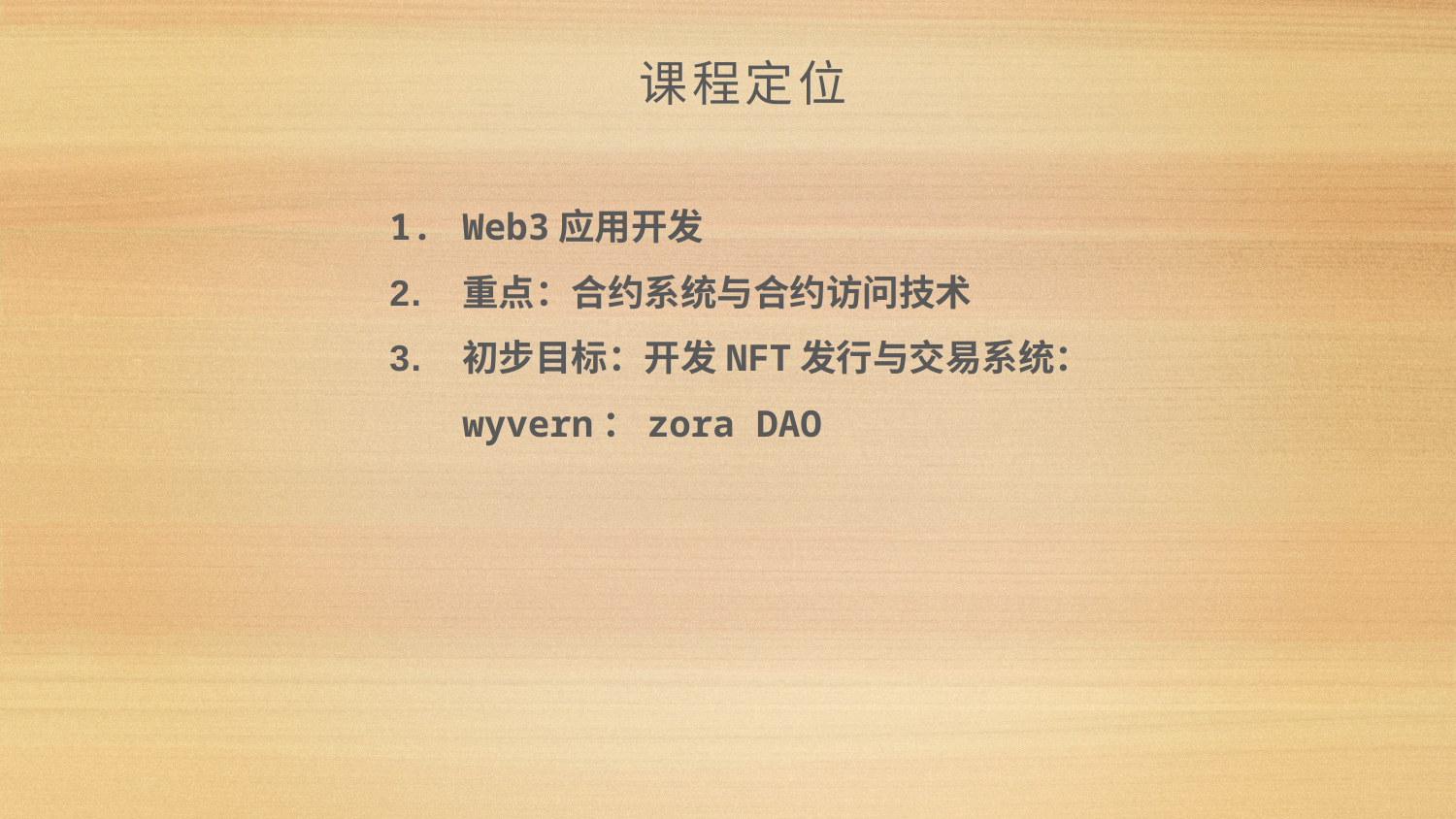

课程定位
Web3应用开发
重点：合约系统与合约访问技术
初步目标：开发NFT发行与交易系统：wyvern：zora DAO